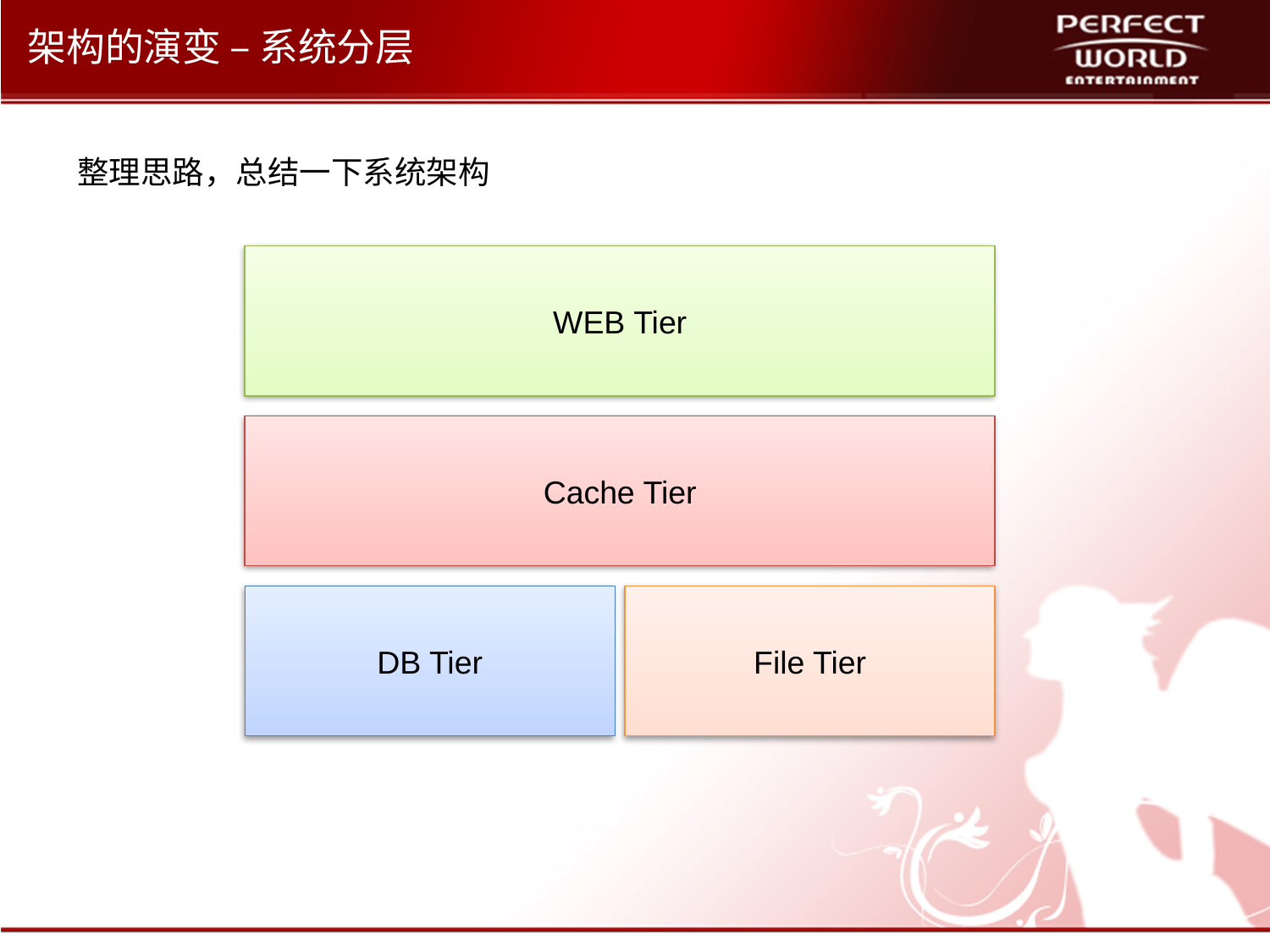

# 架构的演变 – 系统分层
整理思路，总结一下系统架构
WEB Tier
Cache Tier
DB Tier
File Tier